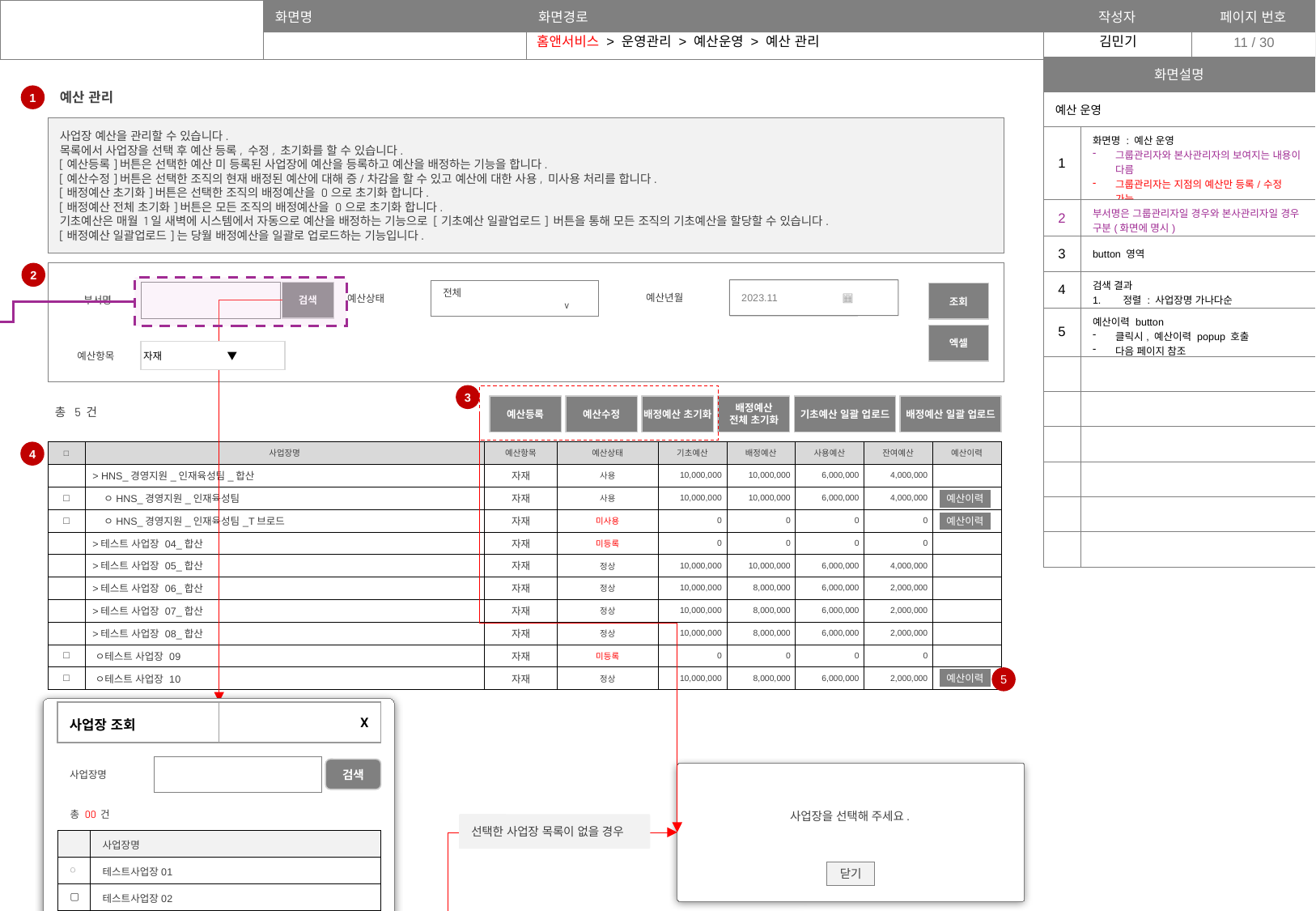

홈앤서비스 > 운영관리 > 예산운영 > 예산 관리
11
| 화면설명 |  |
| --- | --- |
| 예산 운영 |  |
| 1 | 화면명 : 예산 운영 그룹관리자와 본사관리자의 보여지는 내용이 다름 그룹관리자는 지점의 예산만 등록/수정 가능 |
| 2 | 부서명은 그룹관리자일 경우와 본사관리자일 경우 구분(화면에 명시) |
| 3 | button 영역 |
| 4 | 검색 결과 정렬 : 사업장명 가나다순 |
| 5 | 예산이력 button 클릭시, 예산이력 popup 호출 다음 페이지 참조 |
|  |  |
|  |  |
|  |  |
|  |  |
|  |  |
|  |  |
예산 관리
1
사업장 예산을 관리할 수 있습니다.
목록에서 사업장을 선택 후 예산 등록, 수정, 초기화를 할 수 있습니다.
[예산등록]버튼은 선택한 예산 미 등록된 사업장에 예산을 등록하고 예산을 배정하는 기능을 합니다.
[예산수정]버튼은 선택한 조직의 현재 배정된 예산에 대해 증/차감을 할 수 있고 예산에 대한 사용, 미사용 처리를 합니다.
[배정예산 초기화]버튼은 선택한 조직의 배정예산을 0으로 초기화 합니다.
[배정예산 전체 초기화]버튼은 모든 조직의 배정예산을 0으로 초기화 합니다.
기초예산은 매월 1일 새벽에 시스템에서 자동으로 예산을 배정하는 기능으로 [기초예산 일괄업로드] 버튼을 통해 모든 조직의 기초예산을 할당할 수 있습니다.
[배정예산 일괄업로드]는 당월 배정예산을 일괄로 업로드하는 기능입니다.
2

예산년월
2023.11                       📅
예산상태
전체		v
부서명

검색
조회
그룹관리자는 자신의 조직명이 Display되고 disabled 처리, 검색버튼 hidden => 자신의 팀 및 하위 조직의 예산을 관리할 수 있음
본사관리자는 모든 조직의 예산을 관리할 수 있음
엑셀
예산항목
| 자재       ▼ |
| --- |
3

총  5 건
예산등록
예산수정
배정예산 초기화
배정예산
전체 초기화
기초예산 일괄 업로드
배정예산 일괄 업로드
4
| □ | 사업장명 | 예산항목 | 예산상태 | 기초예산 | 배정예산 | 사용예산 | 잔여예산 | 예산이력 |
| --- | --- | --- | --- | --- | --- | --- | --- | --- |
|  | > HNS\_경영지원\_인재육성팀\_합산 | 자재 | 사용 | 10,000,000 | 10,000,000 | 6,000,000 | 4,000,000 |  |
| □ | ㅇHNS\_경영지원\_인재육성팀 | 자재 | 사용 | 10,000,000 | 10,000,000 | 6,000,000 | 4,000,000 |  |
| □ | ㅇHNS\_경영지원\_인재육성팀\_T브로드 | 자재 | 미사용 | 0 | 0 | 0 | 0 |  |
|  | >테스트 사업장 04\_합산 | 자재 | 미등록 | 0 | 0 | 0 | 0 |  |
|  | >테스트 사업장 05\_합산 | 자재 | 정상 | 10,000,000 | 10,000,000 | 6,000,000 | 4,000,000 |  |
|  | >테스트 사업장 06\_합산 | 자재 | 정상 | 10,000,000 | 8,000,000 | 6,000,000 | 2,000,000 |  |
|  | >테스트 사업장 07\_합산 | 자재 | 정상 | 10,000,000 | 8,000,000 | 6,000,000 | 2,000,000 |  |
|  | >테스트 사업장 08\_합산 | 자재 | 정상 | 10,000,000 | 8,000,000 | 6,000,000 | 2,000,000 |  |
| □ | ㅇ테스트 사업장 09 | 자재 | 미등록 | 0 | 0 | 0 | 0 |  |
| □ | ㅇ테스트 사업장 10 | 자재 | 정상 | 10,000,000 | 8,000,000 | 6,000,000 | 2,000,000 |  |
예산이력
예산이력
5
예산이력

| 사업장 조회 | X |
| --- | --- |
사업장명

검색

사업장을 선택해 주세요.
총 00 건
선택한 사업장 목록이 없을 경우
|  | 사업장명 |
| --- | --- |
| ️ | 테스트사업장01 |
| ▢ | 테스트사업장02 |
| ▢ | 테스트사업장03 |
| ▢ | 테스트사업장04 |
| ▢ | 테스트사업장05 |
| ▢ | 테스트사업장06 |
| ▢ | 테스트사업장07 |
| ▢ | 테스트사업장08 |
| ▢ | 테스트사업장09 |
| ▢ | 테스트사업장10 |
닫기
>>
⋯
>
3
4
5
<
1
2
<<
선택
취소